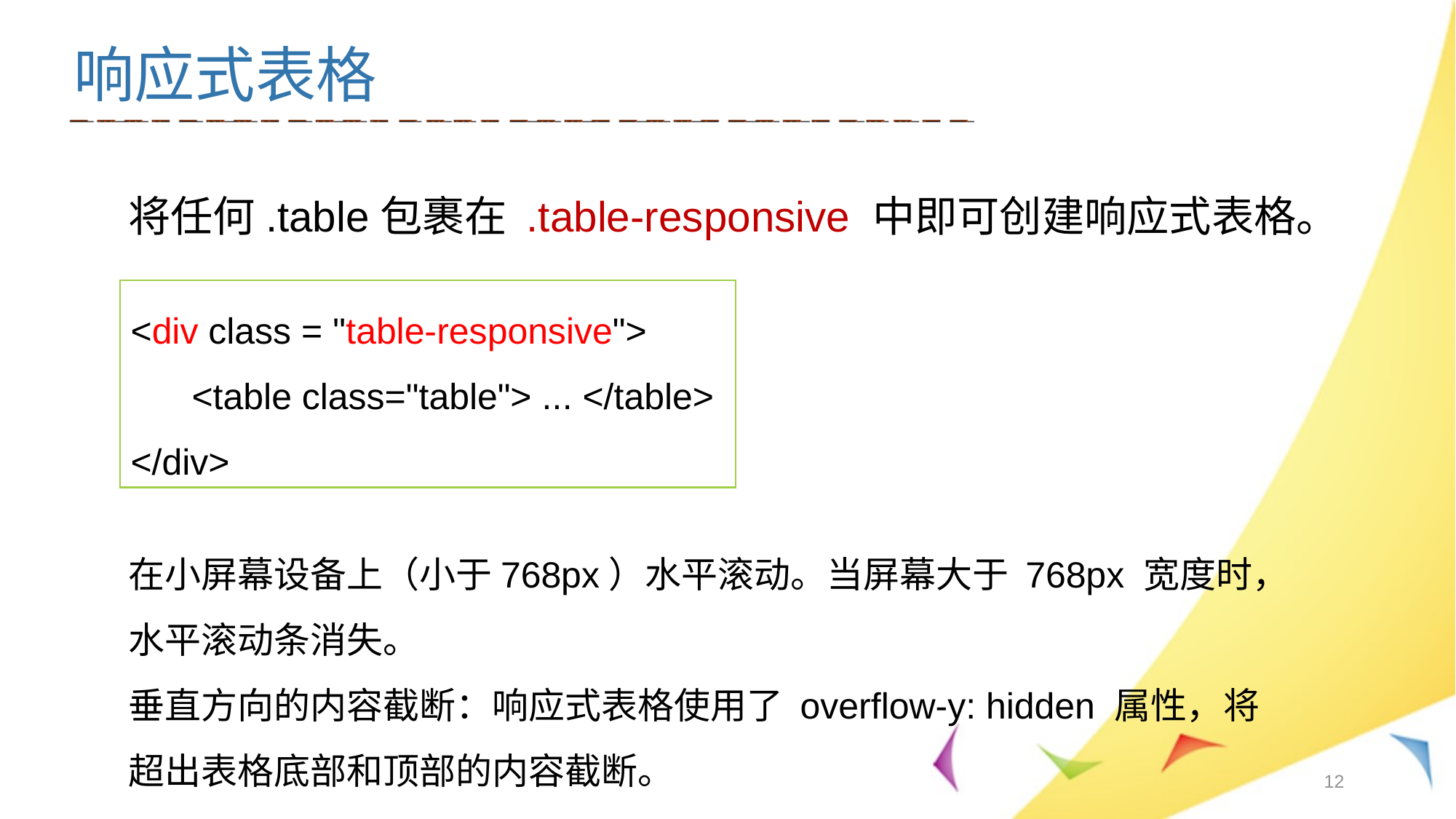

响应式表格
将任何.table包裹在 .table-responsive 中即可创建响应式表格。
<div class = "table-responsive">
      <table class="table"> ... </table>
</div>
在小屏幕设备上（小于768px）水平滚动。当屏幕大于 768px 宽度时，水平滚动条消失。
垂直方向的内容截断：响应式表格使用了 overflow-y: hidden 属性，将超出表格底部和顶部的内容截断。
12